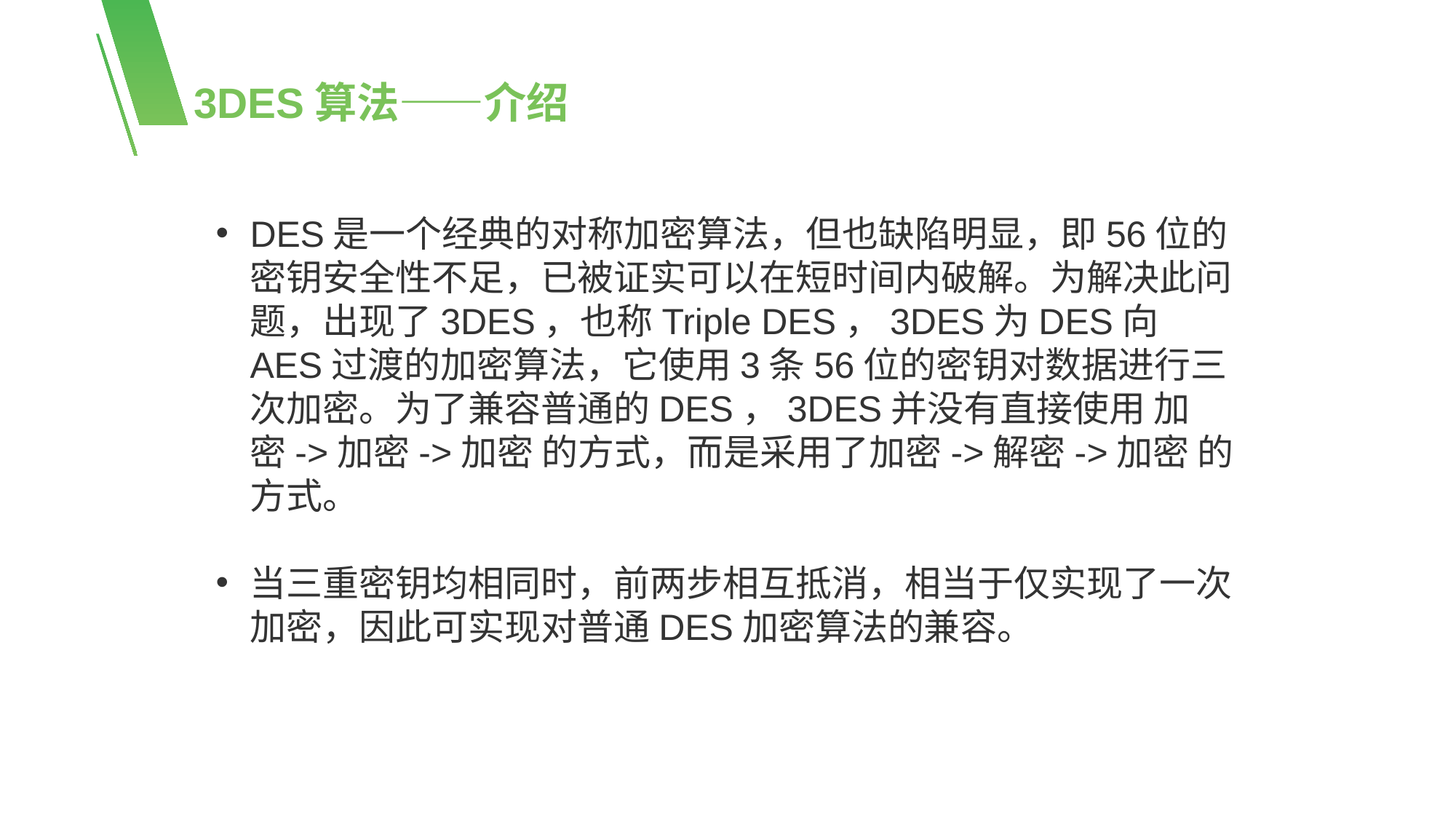

3DES算法——介绍
DES是一个经典的对称加密算法，但也缺陷明显，即56位的密钥安全性不足，已被证实可以在短时间内破解。为解决此问题，出现了3DES，也称Triple DES，3DES为DES向AES过渡的加密算法，它使用3条56位的密钥对数据进行三次加密。为了兼容普通的DES，3DES并没有直接使用 加密->加密->加密 的方式，而是采用了加密->解密->加密 的方式。

当三重密钥均相同时，前两步相互抵消，相当于仅实现了一次加密，因此可实现对普通DES加密算法的兼容。